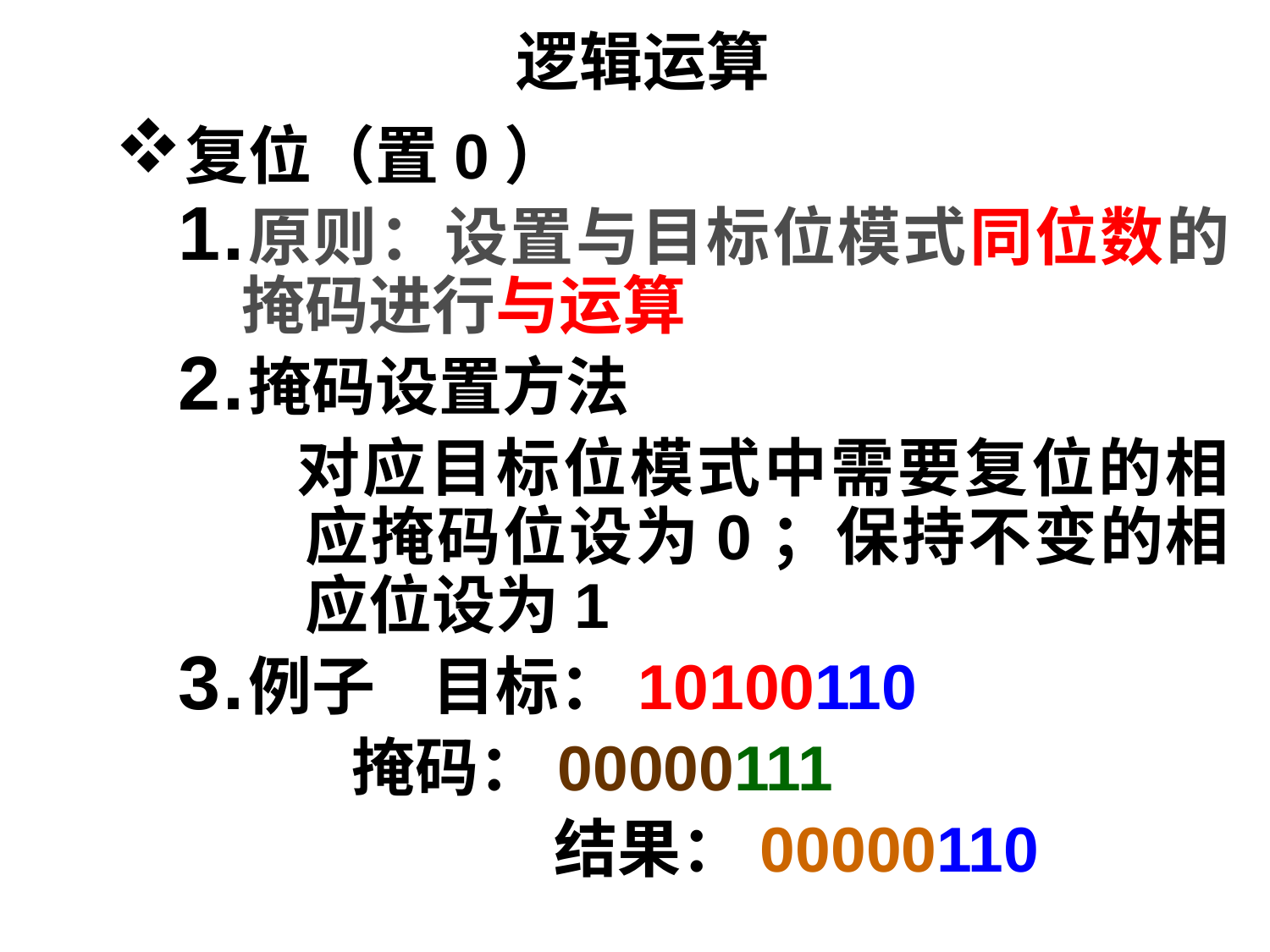

逻辑运算

复位（置0）
原则：设置与目标位模式同位数的掩码进行与运算
掩码设置方法
  对应目标位模式中需要复位的相应掩码位设为0；保持不变的相应位设为1
例子    目标：10100110
           掩码：00000111
			   结果：00000110